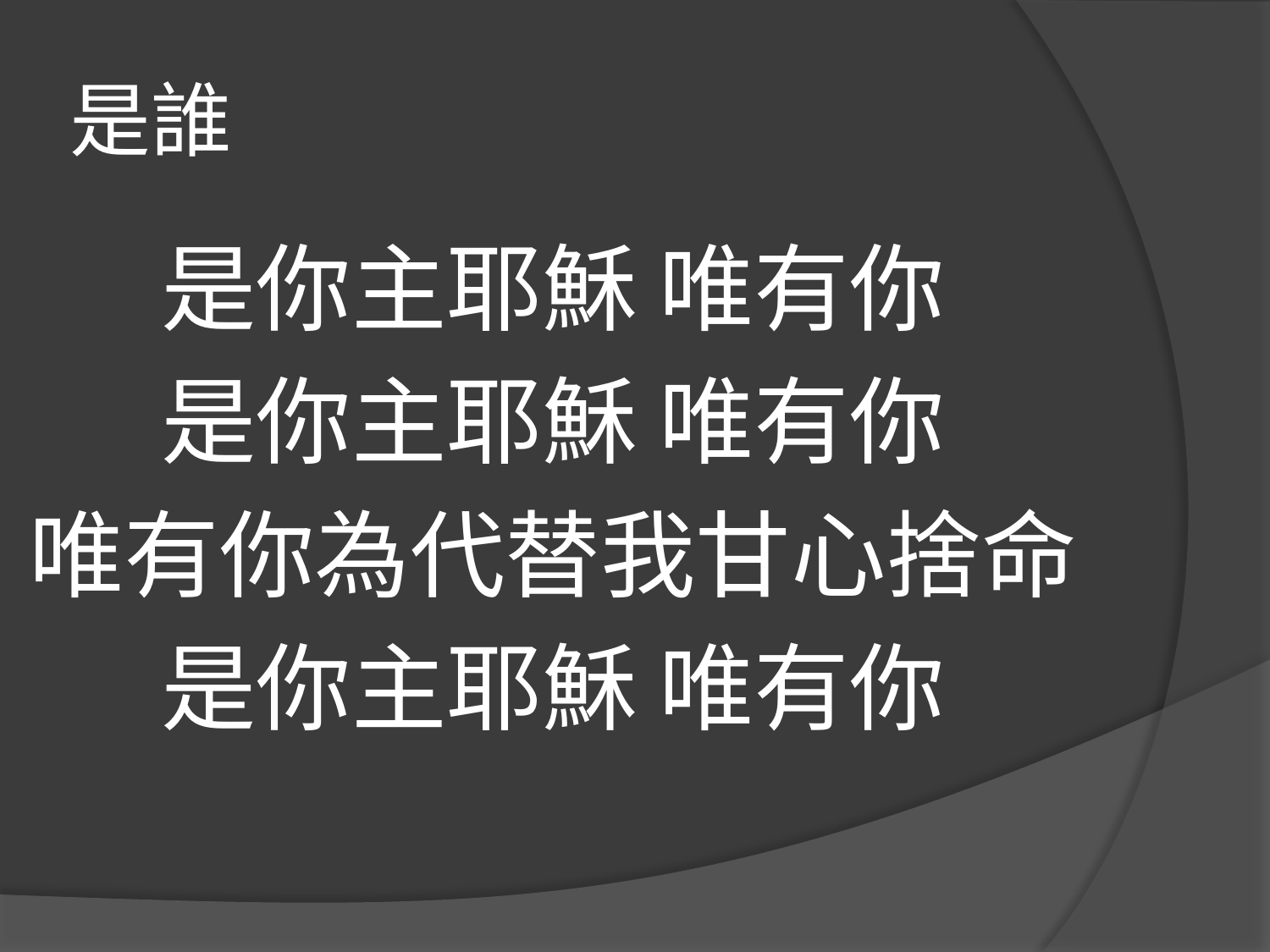

# 是誰
是你主耶穌 唯有你
是你主耶穌 唯有你
唯有你為代替我甘心捨命
是你主耶穌 唯有你